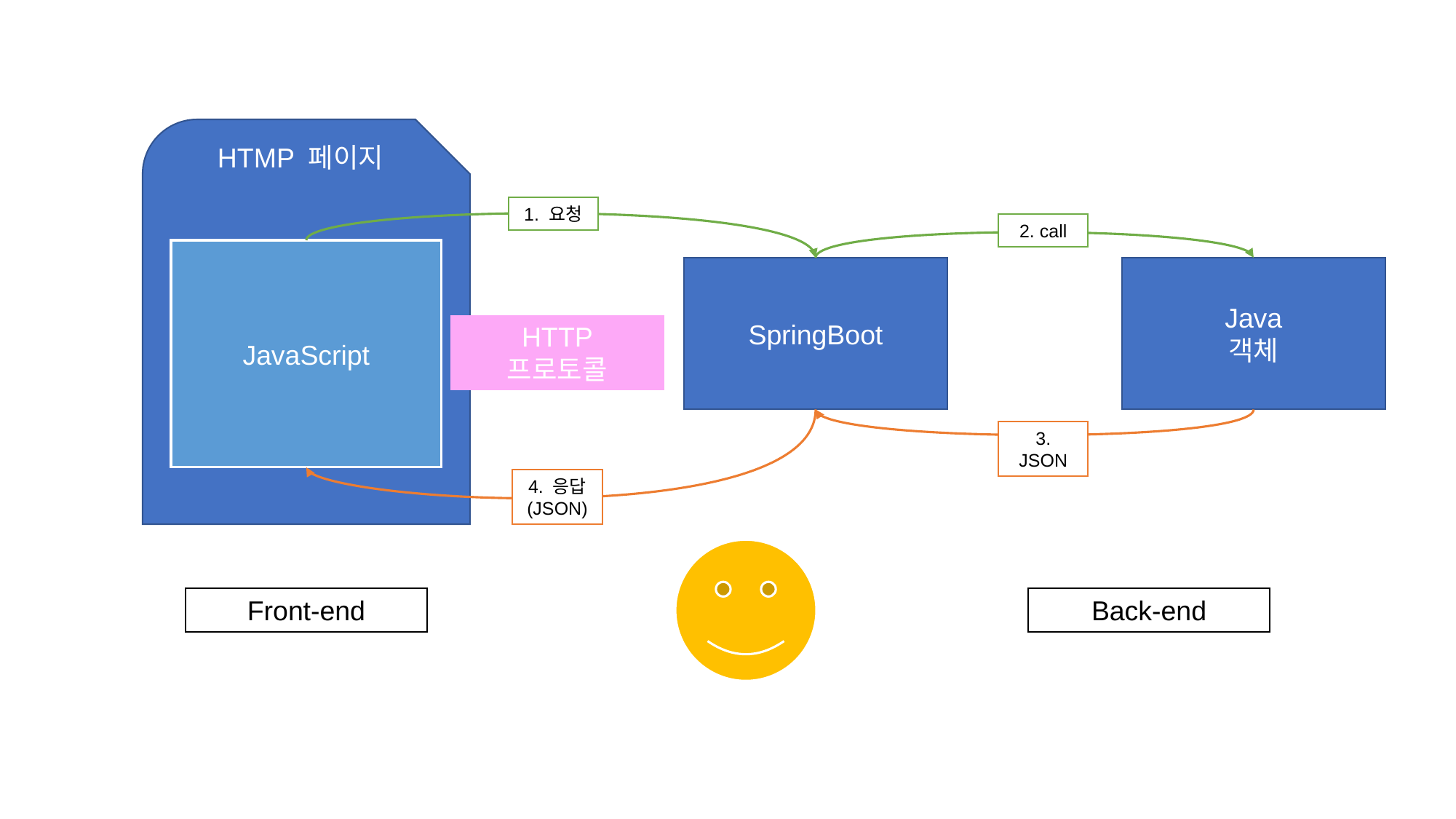

HTMP 페이지
1. 요청
2. call
JavaScript
SpringBoot
Java
객체
HTTP
프로토콜
3. JSON
4. 응답
(JSON)

Front-end
Back-end